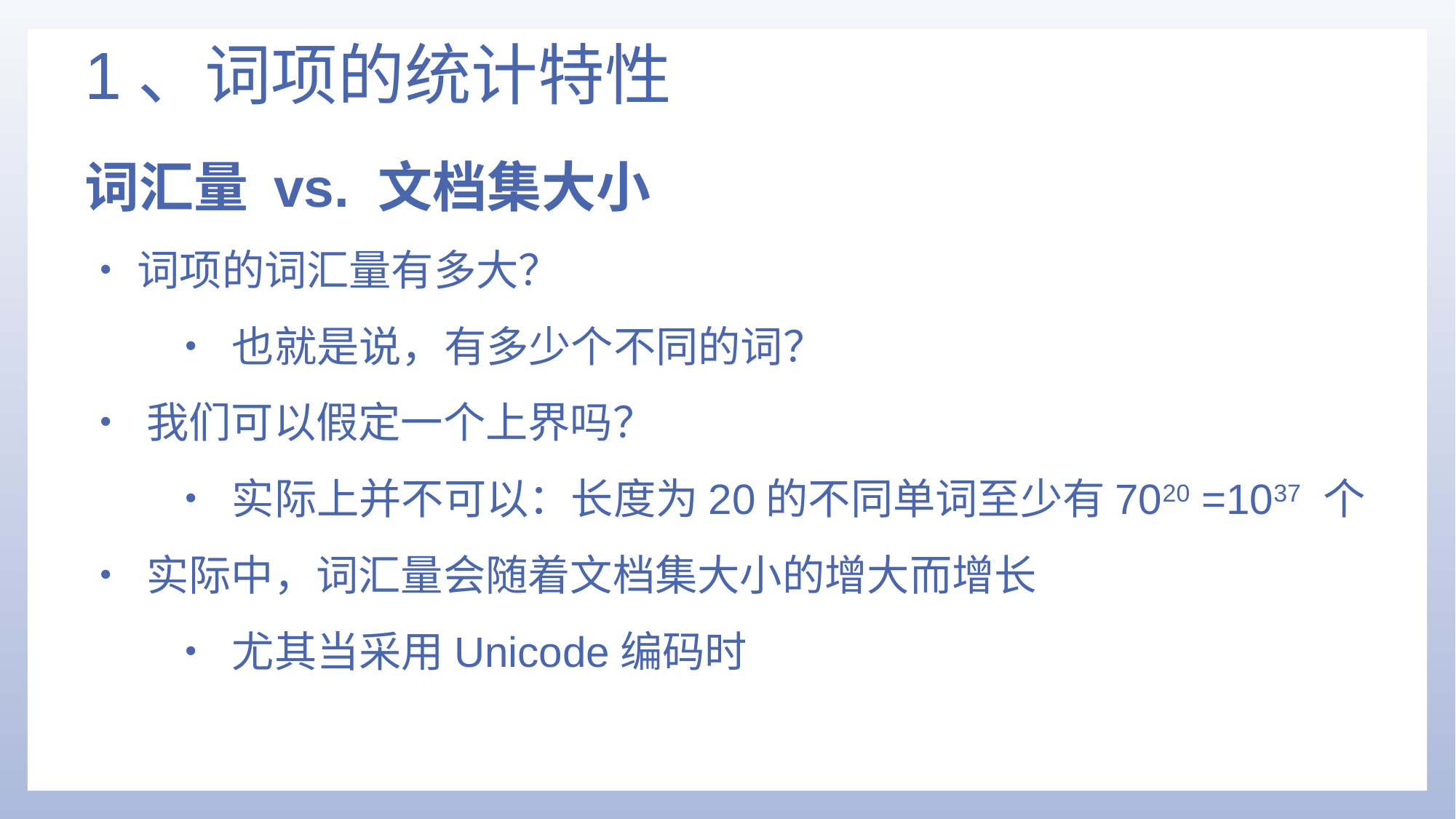

# 1、词项的统计特性
词汇量 vs. 文档集大小
•词项的词汇量有多大？
• 也就是说，有多少个不同的词？
• 我们可以假定一个上界吗？
• 实际上并不可以：长度为20的不同单词至少有7020 =1037 个
• 实际中，词汇量会随着文档集大小的增大而增长
• 尤其当采用Unicode编码时